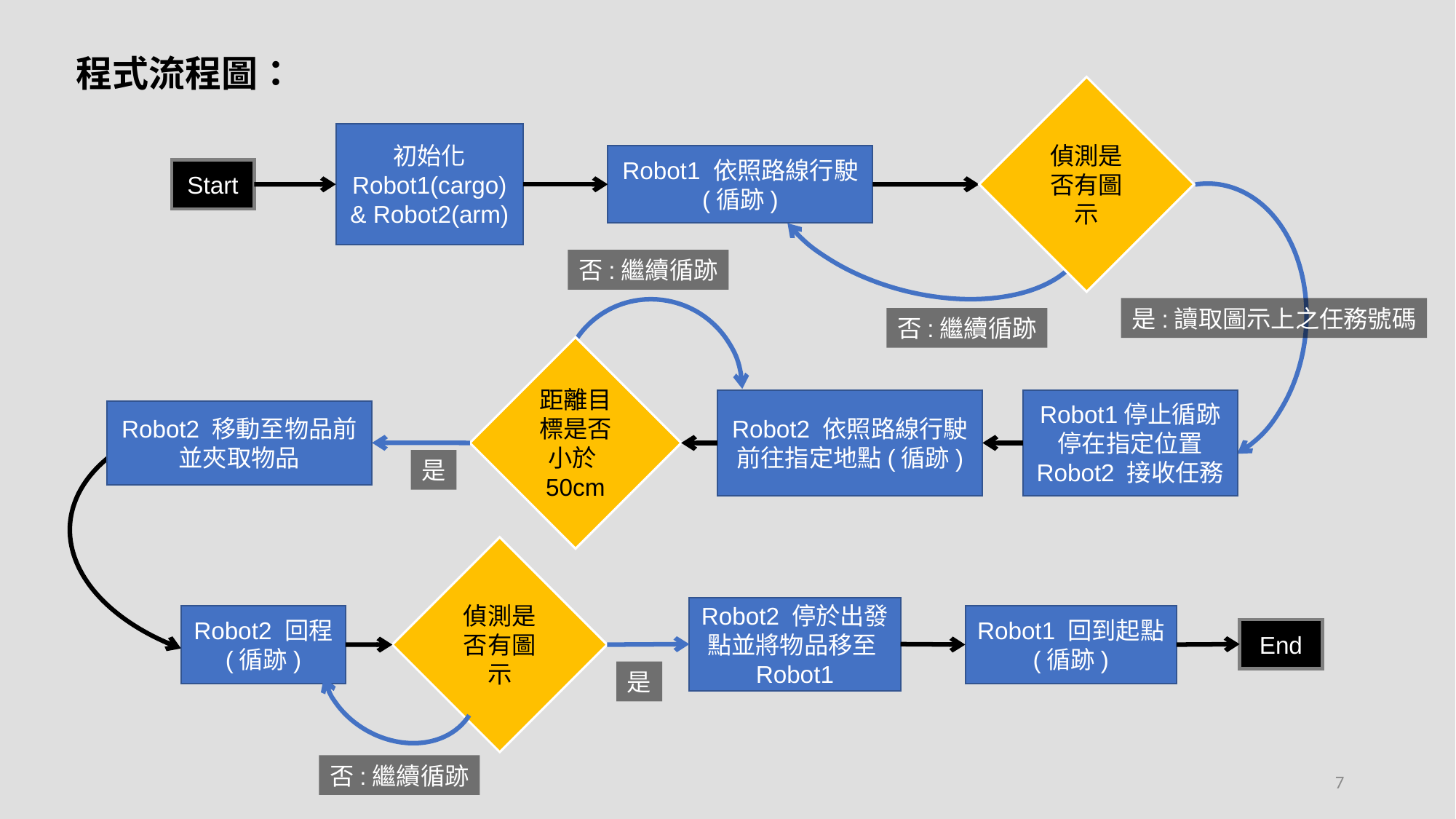

程式流程圖：
偵測是否有圖示

初始化 Robot1(cargo) & Robot2(arm)
Robot1 依照路線行駛
(循跡)
Start

否:繼續循跡
是:讀取圖示上之任務號碼

否:繼續循跡

距離目標是否小於50cm
Robot2 依照路線行駛前往指定地點(循跡)
Robot1停止循跡
停在指定位置
Robot2 接收任務
Robot2 移動至物品前
並夾取物品
是
偵測是否有圖示
Robot2 停於出發點並將物品移至Robot1
Robot2 回程
(循跡)
Robot1 回到起點
(循跡)

End
是
否:繼續循跡
7